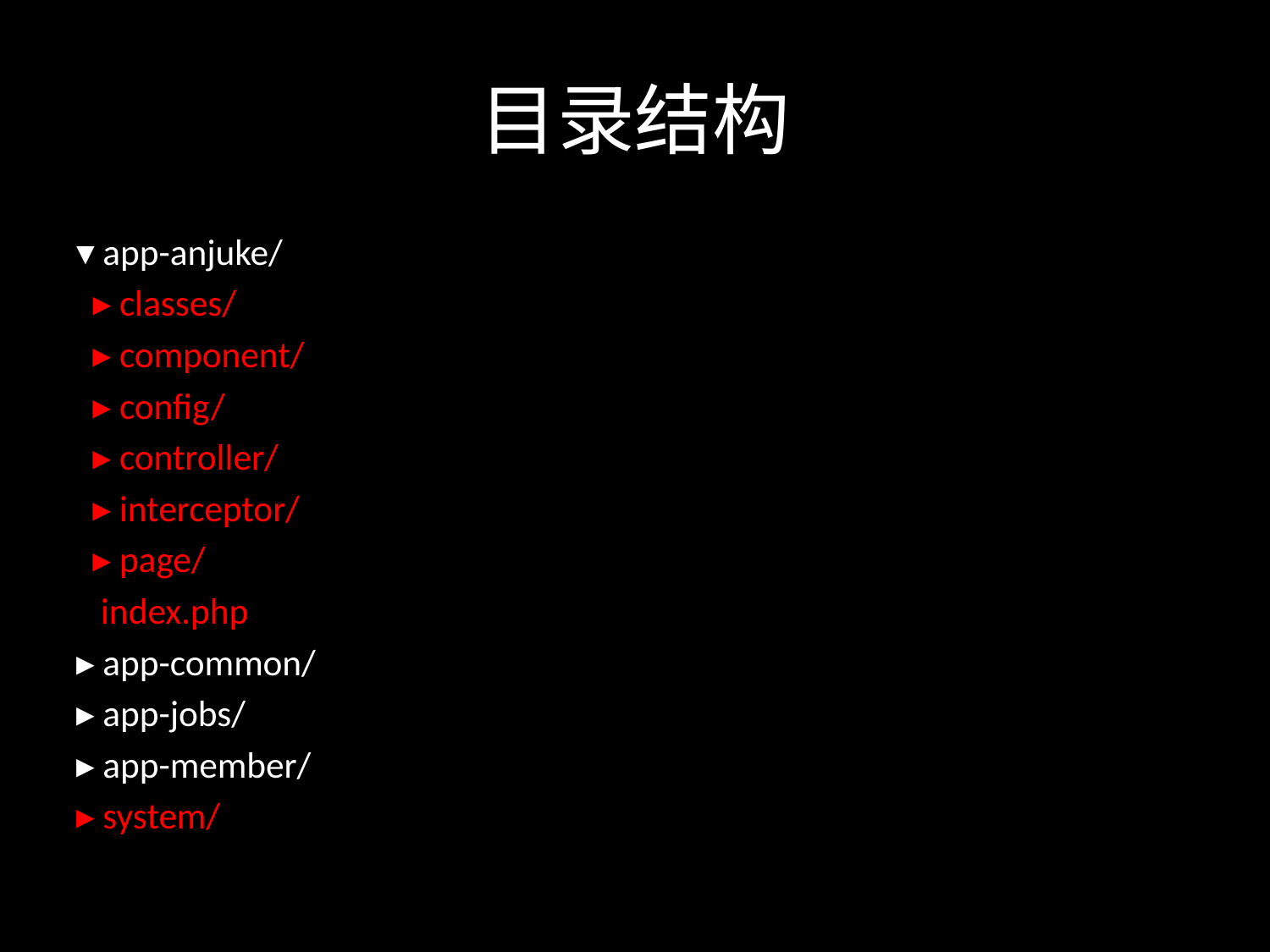

# 目录结构
▾ app-anjuke/
  ▸ classes/
  ▸ component/
  ▸ config/
  ▸ controller/
  ▸ interceptor/
  ▸ page/
   index.php
▸ app-common/
▸ app-jobs/
▸ app-member/
▸ system/